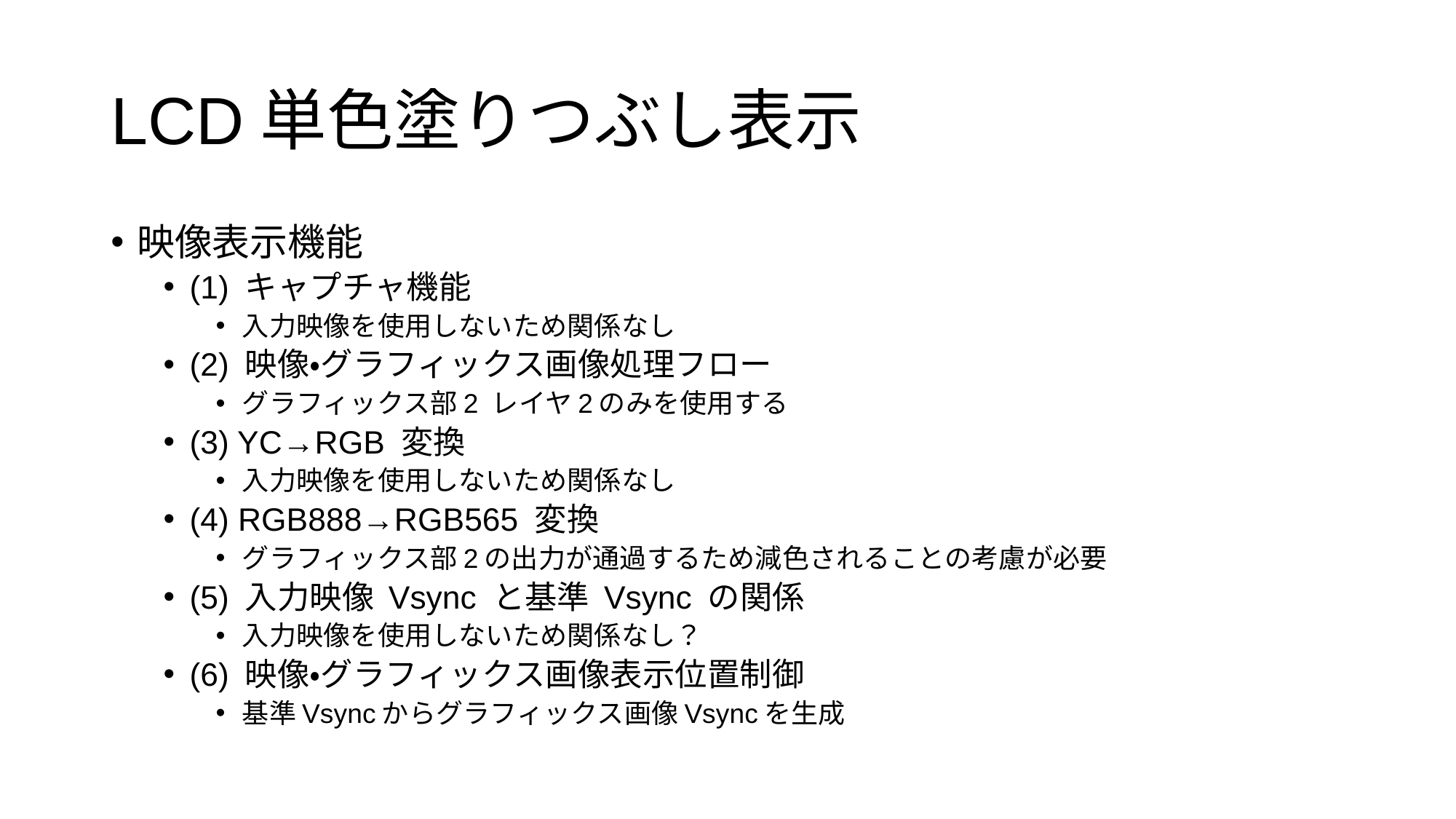

# LCD単色塗りつぶし表示
映像表示機能
(1) キャプチャ機能
入力映像を使用しないため関係なし
(2) 映像・グラフィックス画像処理フロー
グラフィックス部2 レイヤ2のみを使用する
(3) YC→RGB 変換
入力映像を使用しないため関係なし
(4) RGB888→RGB565 変換
グラフィックス部2の出力が通過するため減色されることの考慮が必要
(5) 入力映像 Vsync と基準 Vsync の関係
入力映像を使用しないため関係なし？
(6) 映像・グラフィックス画像表示位置制御
基準Vsyncからグラフィックス画像Vsyncを生成